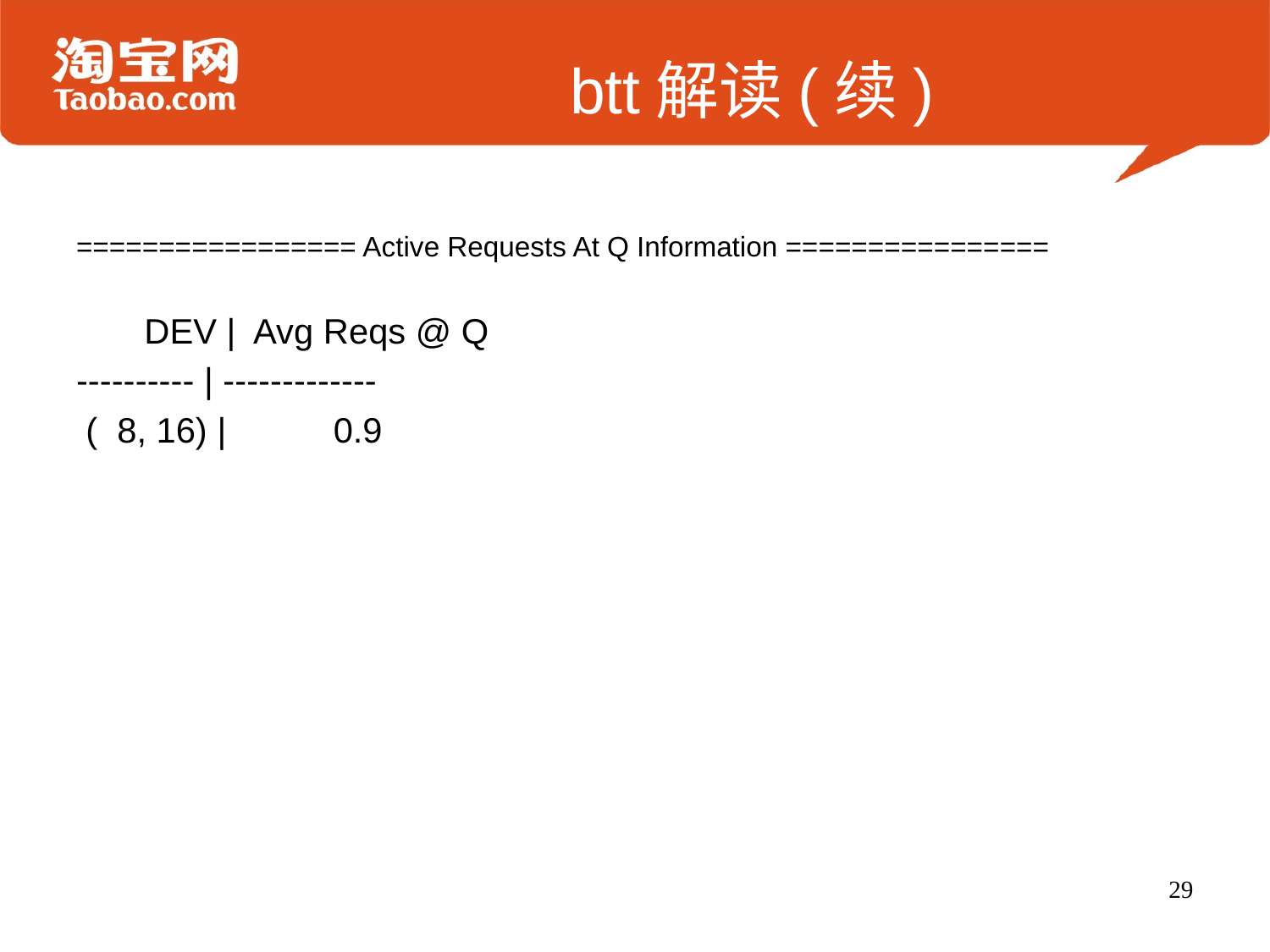

# btt解读(续)
================= Active Requests At Q Information ================

       DEV |  Avg Reqs @ Q
---------- | -------------
 (  8, 16) |           0.9

29